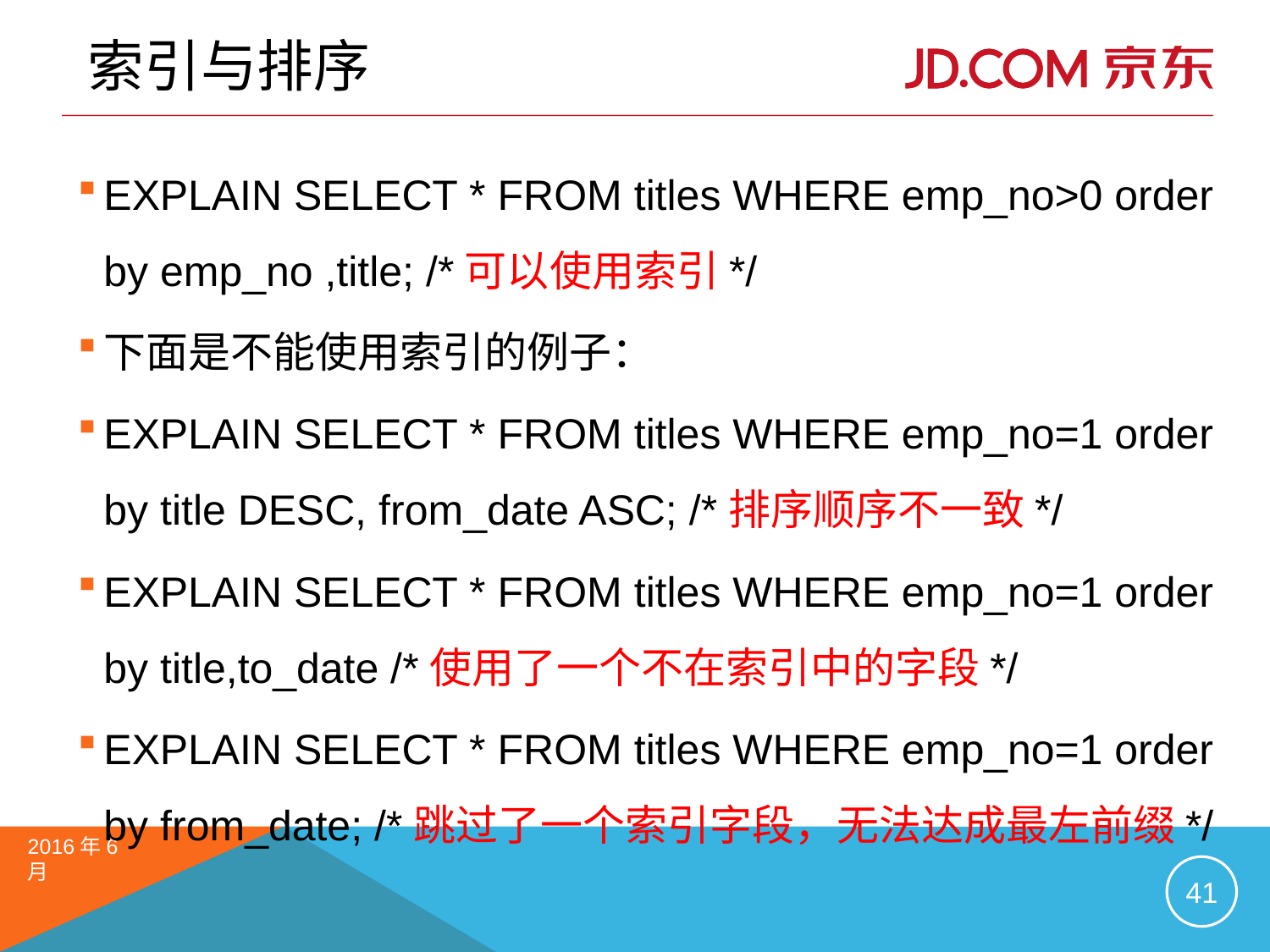

# 索引与排序
EXPLAIN SELECT * FROM titles WHERE emp_no>0 order by emp_no ,title; /*可以使用索引*/
下面是不能使用索引的例子：
EXPLAIN SELECT * FROM titles WHERE emp_no=1 order by title DESC, from_date ASC; /*排序顺序不一致*/
EXPLAIN SELECT * FROM titles WHERE emp_no=1 order by title,to_date /*使用了一个不在索引中的字段*/
EXPLAIN SELECT * FROM titles WHERE emp_no=1 order by from_date; /*跳过了一个索引字段，无法达成最左前缀*/

2016年6月
41